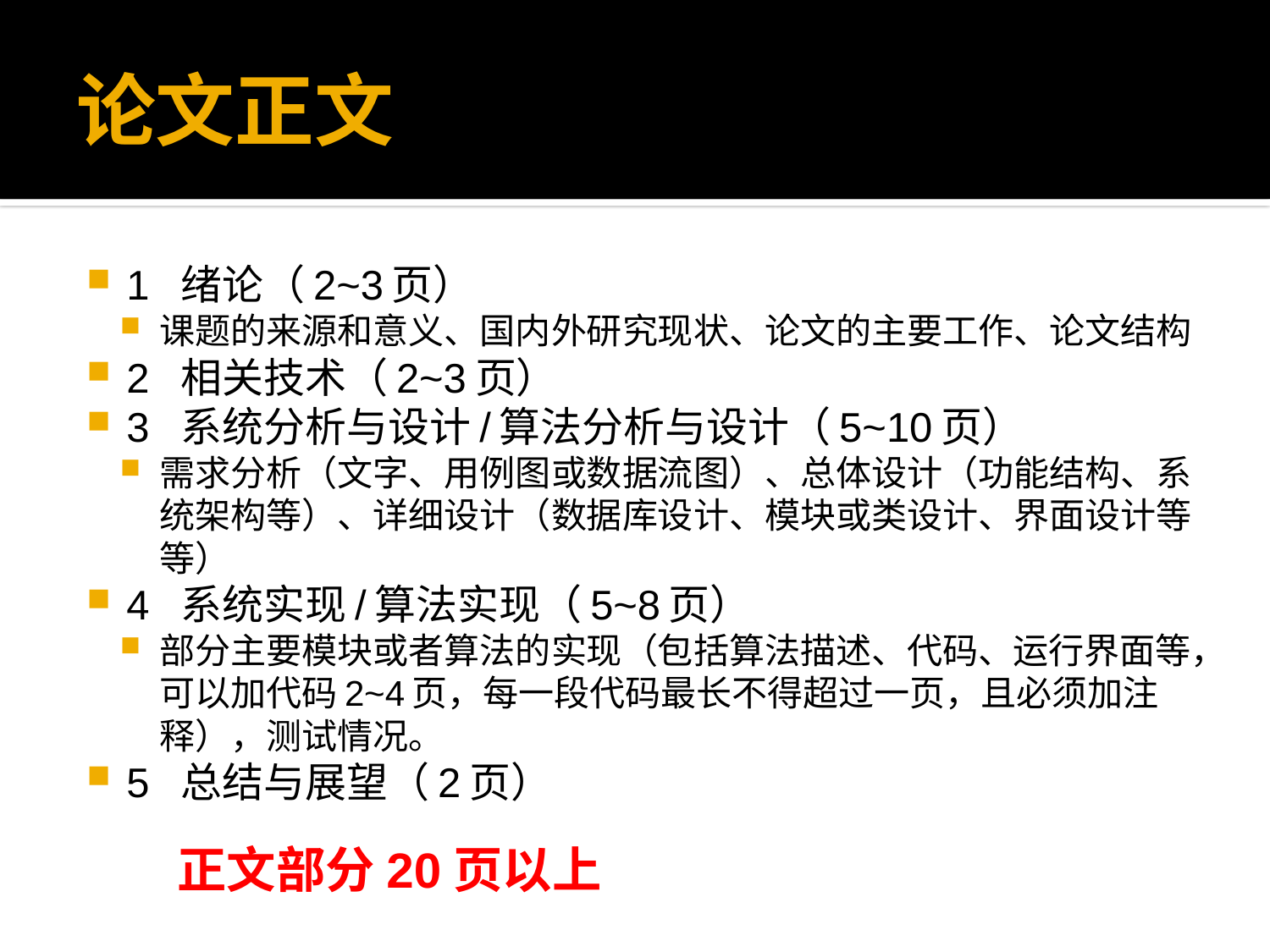

# 论文正文
1  绪论（2~3页）
课题的来源和意义、国内外研究现状、论文的主要工作、论文结构
2  相关技术（2~3页）
3  系统分析与设计/算法分析与设计（5~10页）
需求分析（文字、用例图或数据流图）、总体设计（功能结构、系统架构等）、详细设计（数据库设计、模块或类设计、界面设计等等）
4  系统实现/算法实现（5~8页）
部分主要模块或者算法的实现（包括算法描述、代码、运行界面等，可以加代码2~4页，每一段代码最长不得超过一页，且必须加注释），测试情况。
5  总结与展望（2页）

正文部分20页以上